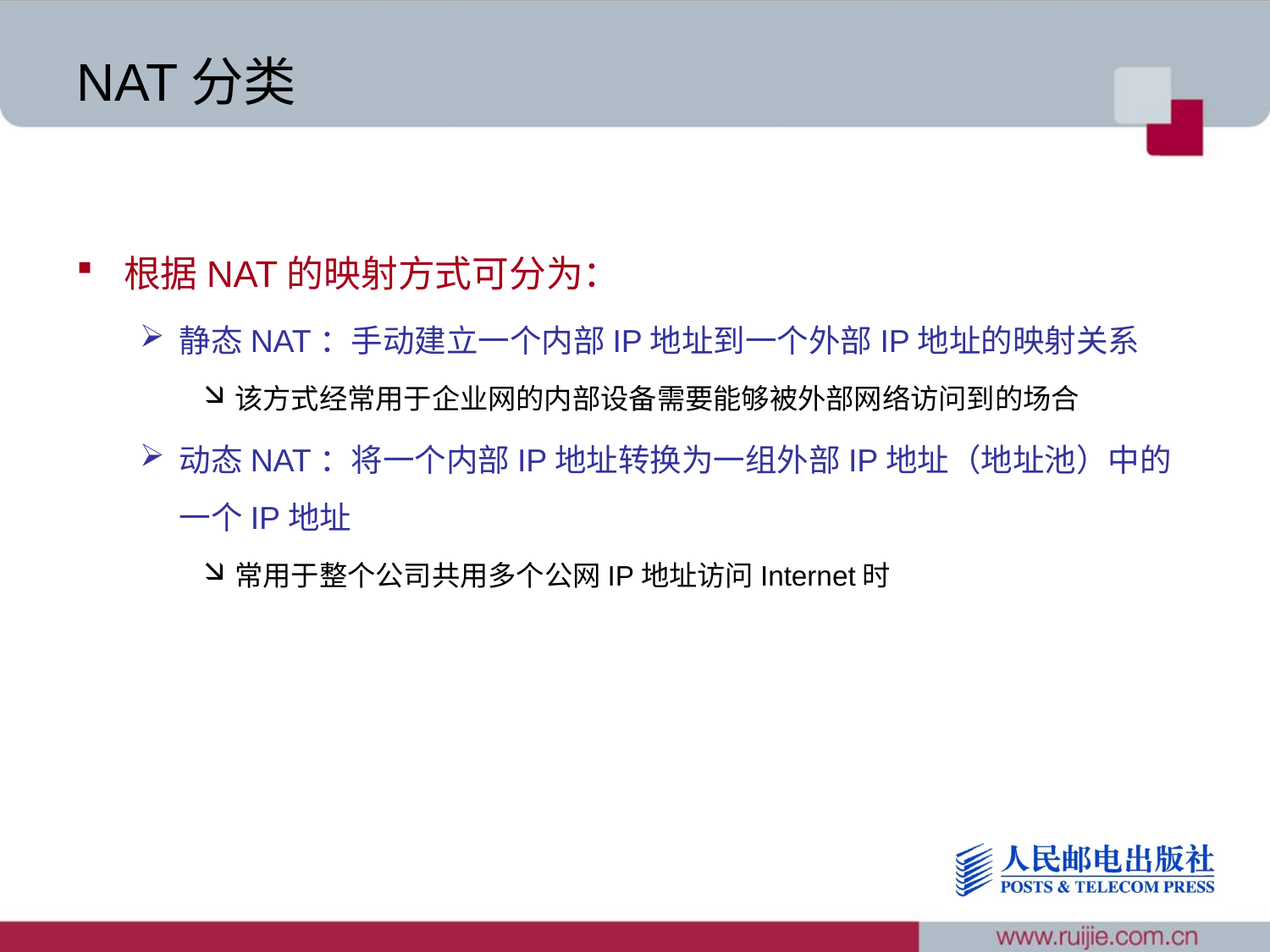

# NAT分类
根据NAT的映射方式可分为：
静态NAT：手动建立一个内部IP地址到一个外部IP地址的映射关系
该方式经常用于企业网的内部设备需要能够被外部网络访问到的场合
动态NAT：将一个内部IP地址转换为一组外部IP地址（地址池）中的一个IP地址
常用于整个公司共用多个公网IP地址访问Internet时